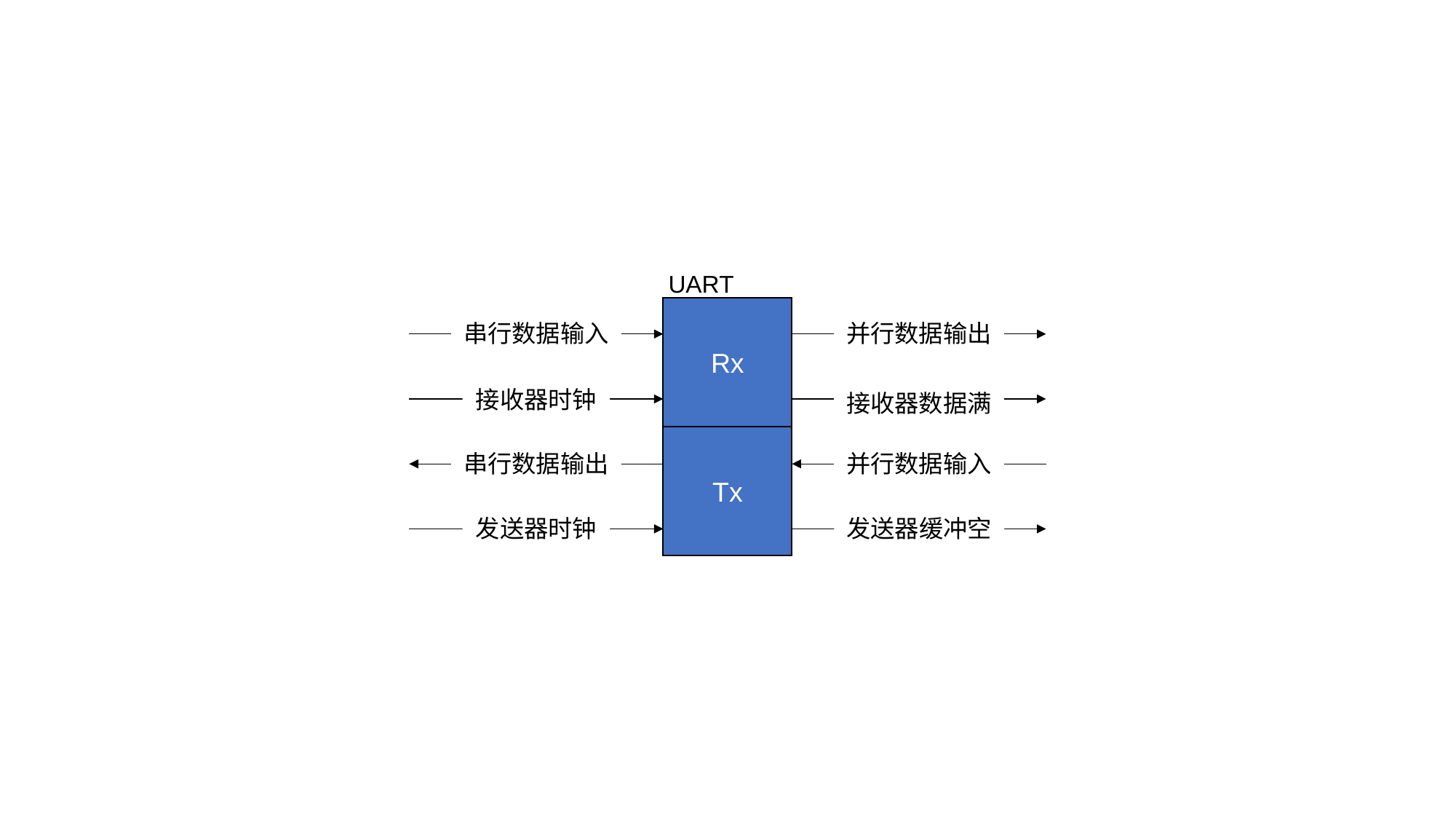

UART
Rx
串行数据输入
并行数据输出
接收器时钟
接收器数据满
Tx
串行数据输出
并行数据输入
发送器时钟
发送器缓冲空